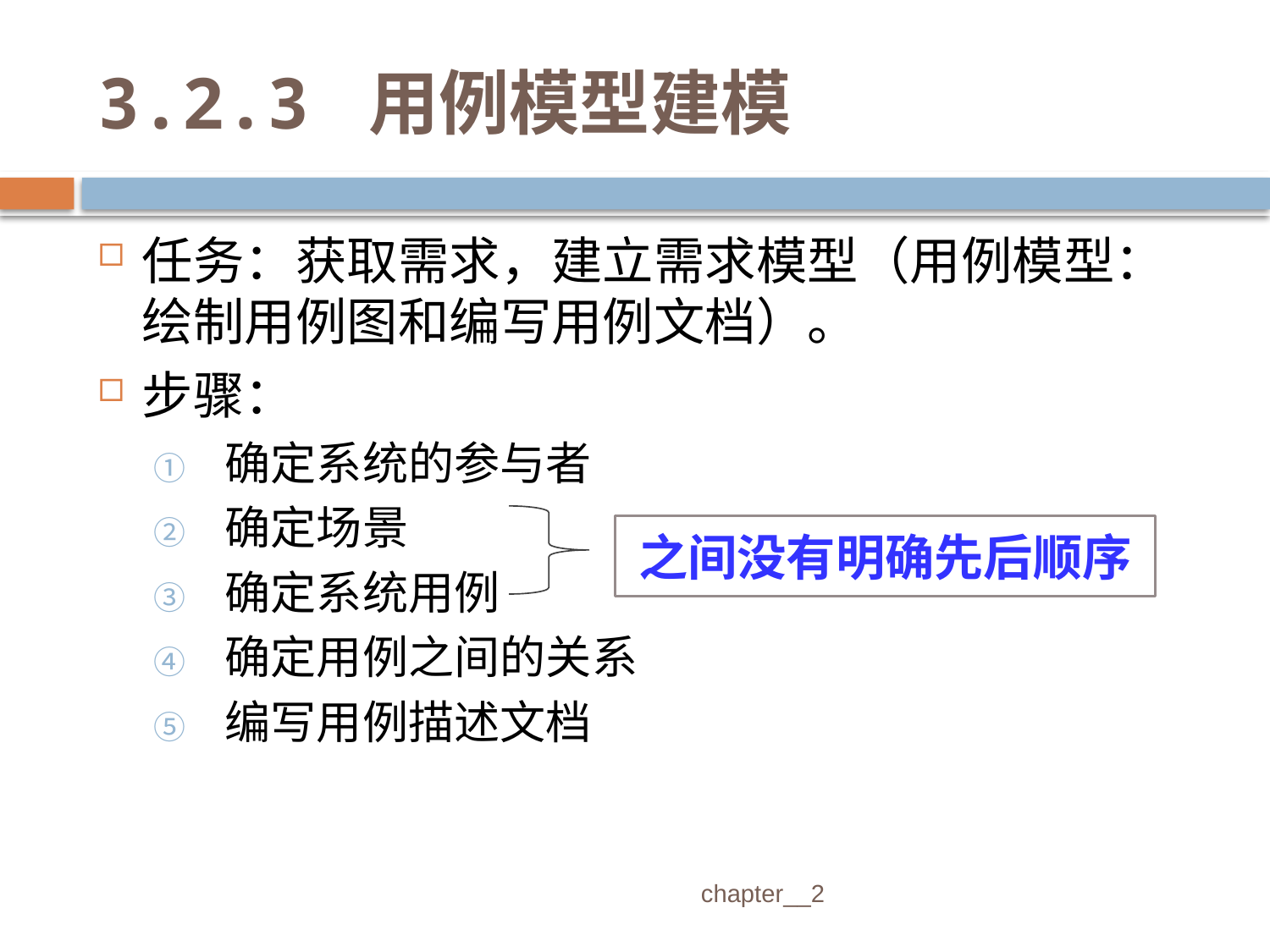

# 3.2.3 用例模型建模
36
任务：获取需求，建立需求模型（用例模型：绘制用例图和编写用例文档）。
步骤：
确定系统的参与者
确定场景
确定系统用例
确定用例之间的关系
编写用例描述文档

之间没有明确先后顺序
 chapter__2